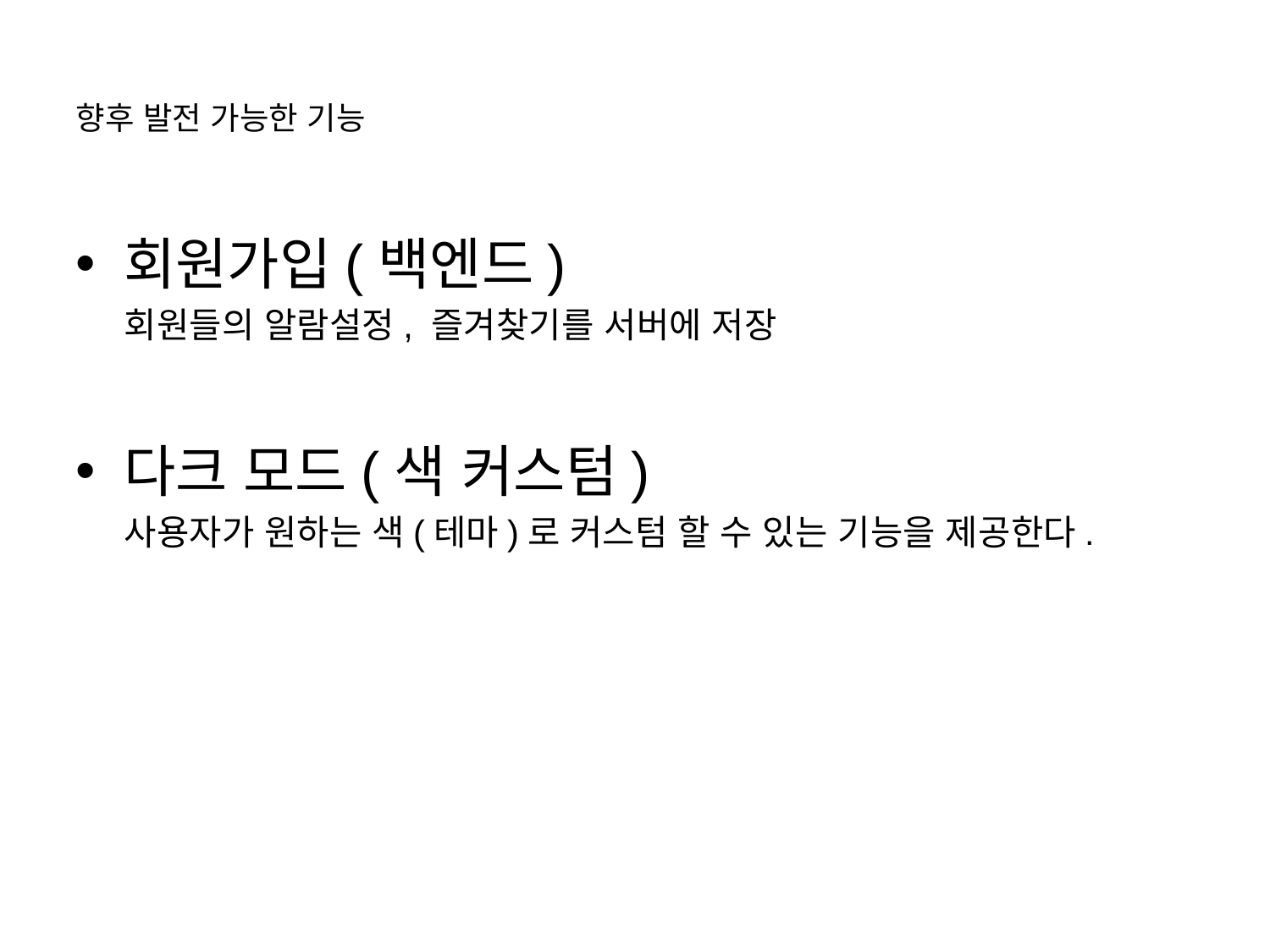

# 향후 발전 가능한 기능
회원가입(백엔드)
    회원들의 알람설정, 즐겨찾기를 서버에 저장

다크 모드(색 커스텀)
    사용자가 원하는 색(테마)로 커스텀 할 수 있는 기능을 제공한다.